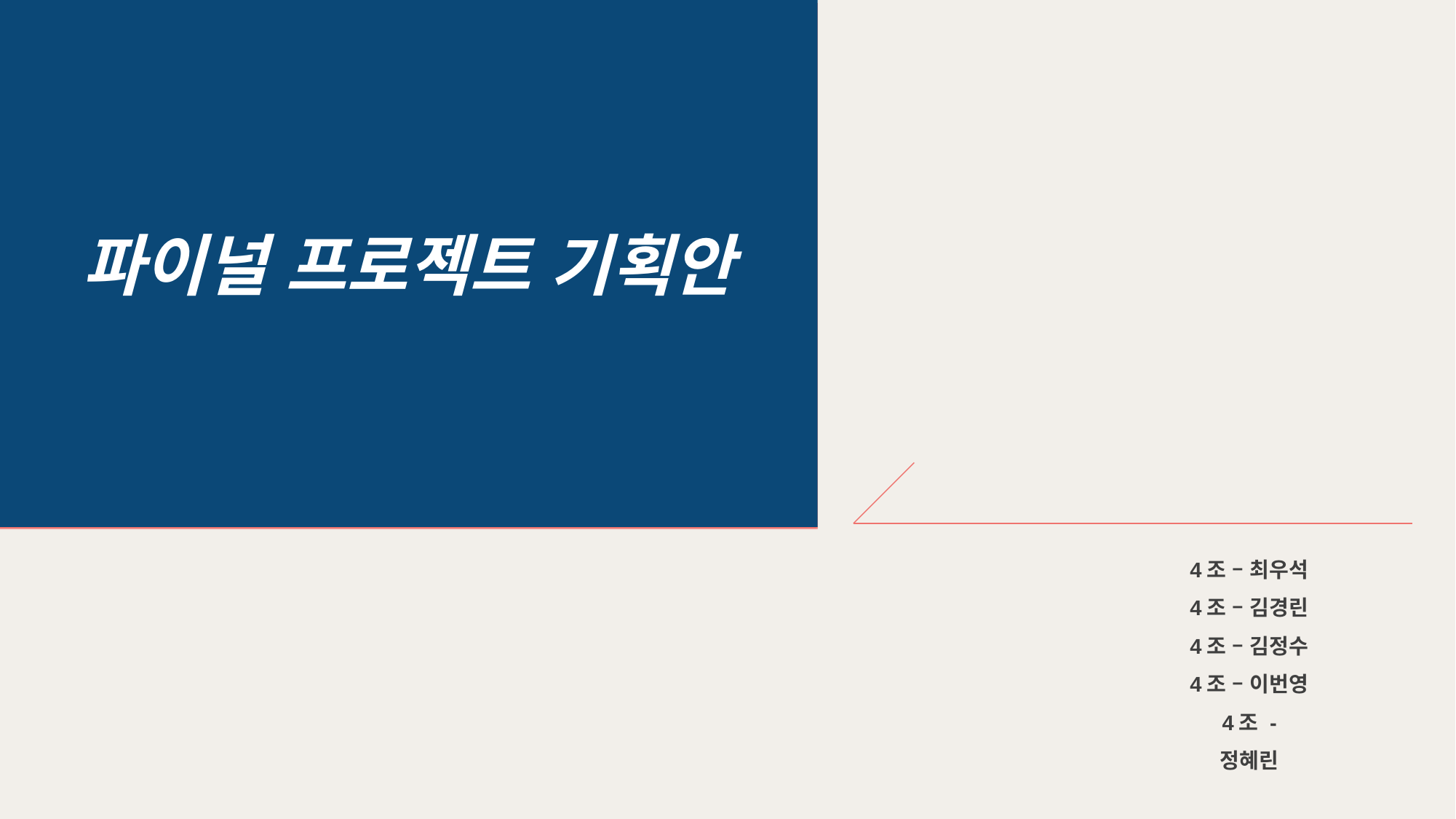

파이널 프로젝트 기획안
4조 – 최우석
4조 – 김경린
4조 – 김정수
4조 – 이번영
4조 - 정혜린